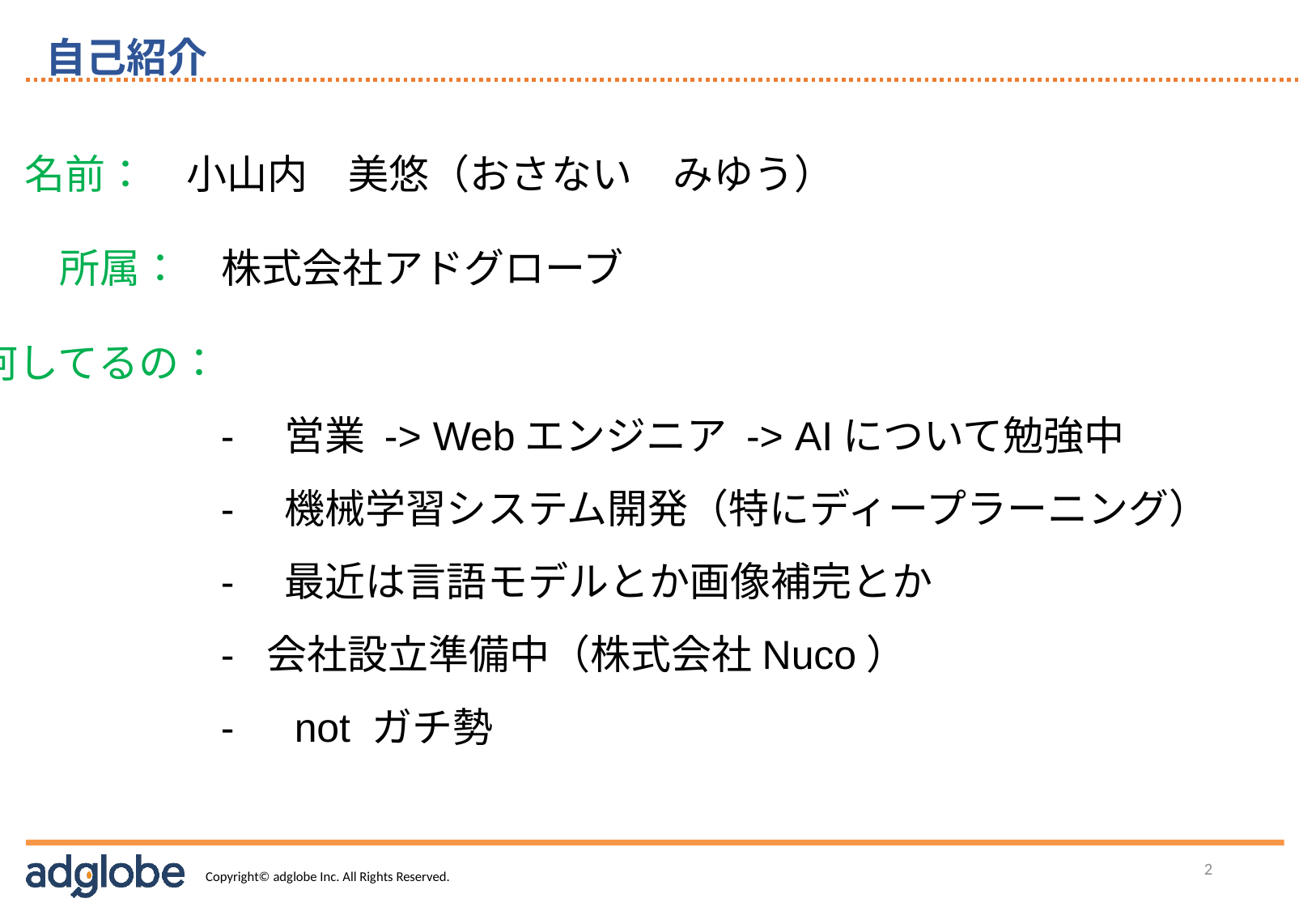

自己紹介
名前：　小山内　美悠（おさない　みゆう）
所属：　株式会社アドグローブ
何してるの：
		-　営業 -> Webエンジニア -> AIについて勉強中
		-　機械学習システム開発（特にディープラーニング）
		-　最近は言語モデルとか画像補完とか
		-  会社設立準備中（株式会社Nuco）
		-　not ガチ勢
2